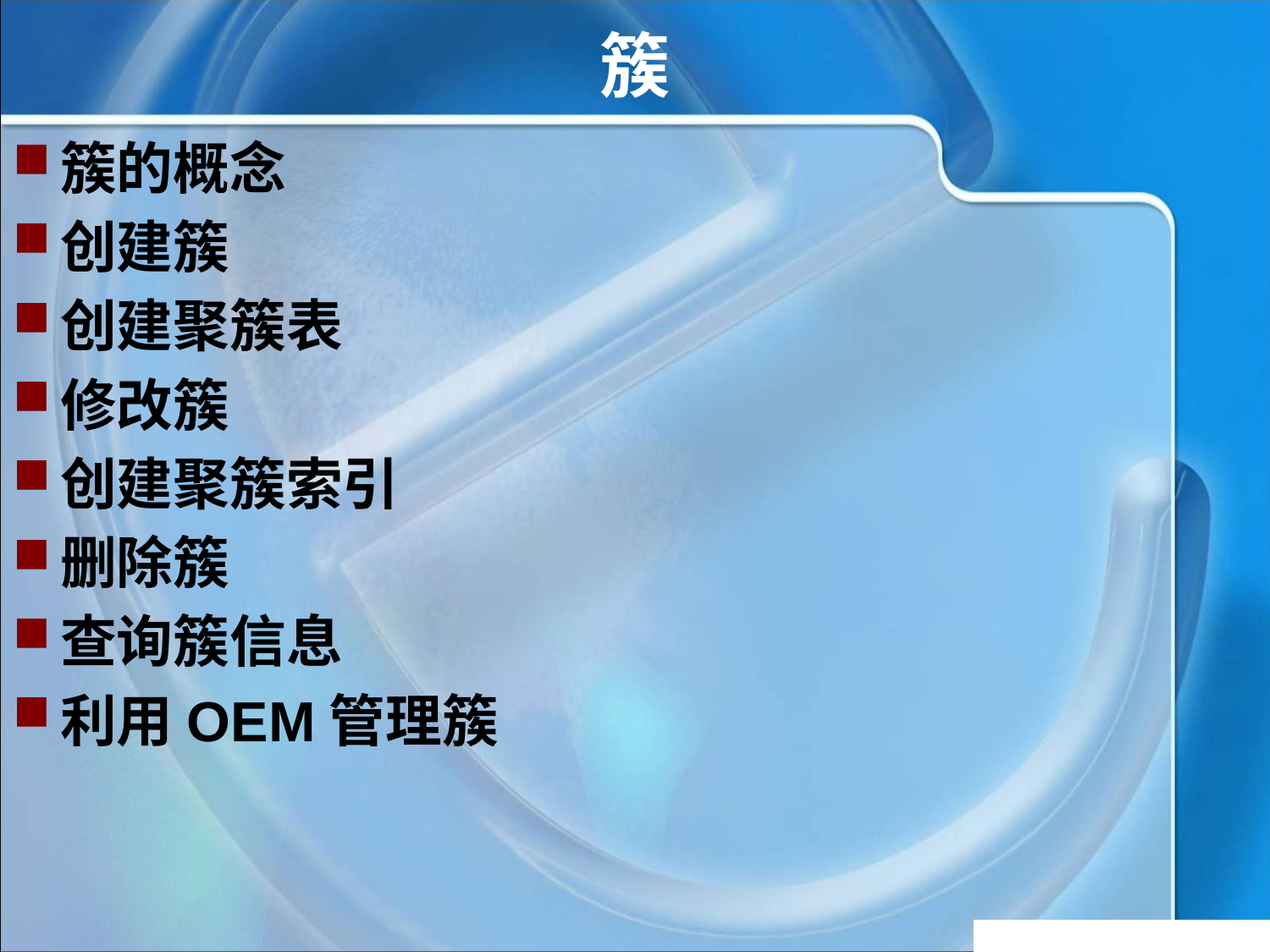

# 簇
簇的概念
创建簇
创建聚簇表
修改簇
创建聚簇索引
删除簇
查询簇信息
利用OEM管理簇
163